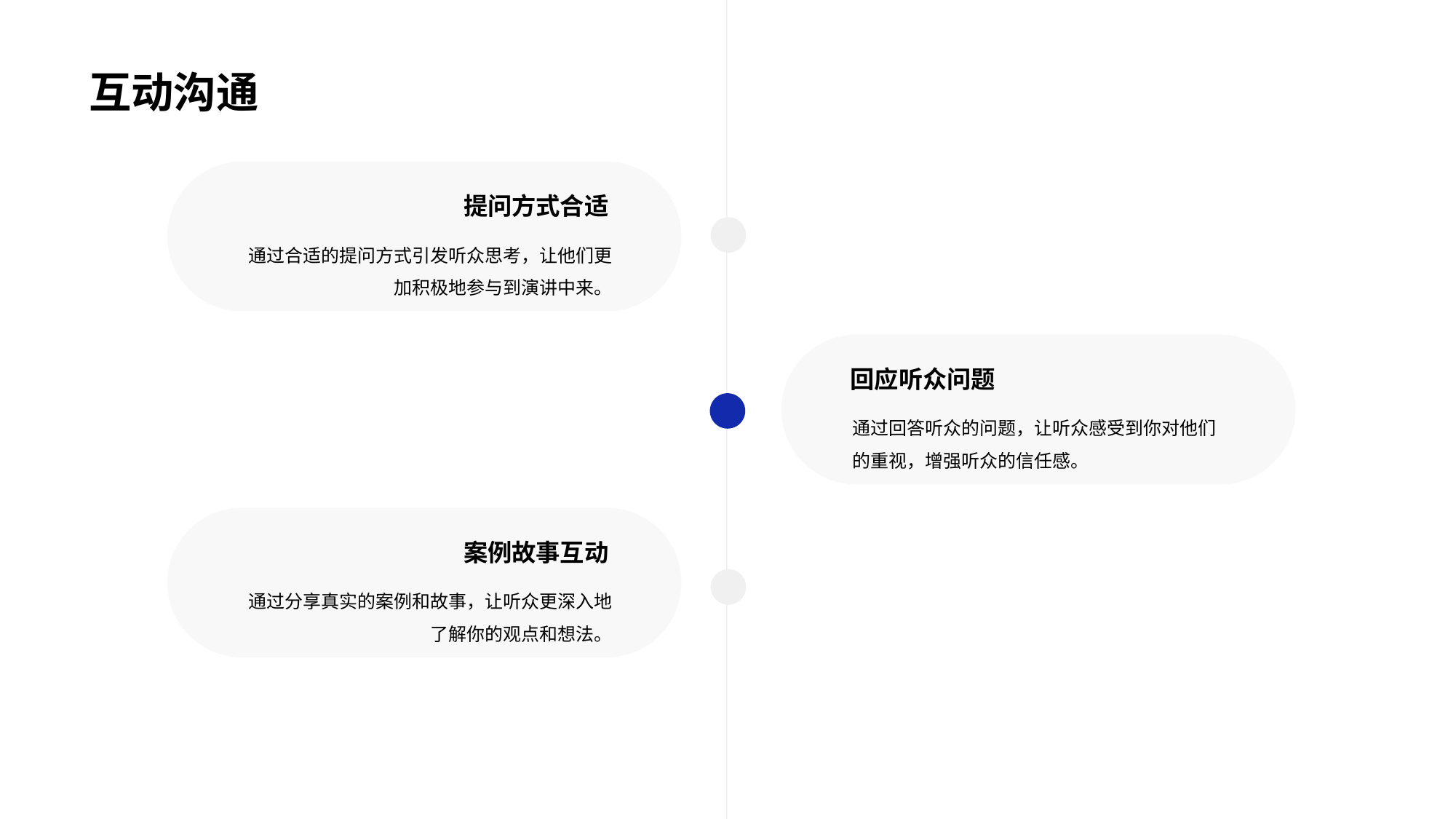

互动沟通

提问方式合适

通过合适的提问方式引发听众思考，让他们更加积极地参与到演讲中来。

回应听众问题

通过回答听众的问题，让听众感受到你对他们的重视，增强听众的信任感。

案例故事互动

通过分享真实的案例和故事，让听众更深入地了解你的观点和想法。